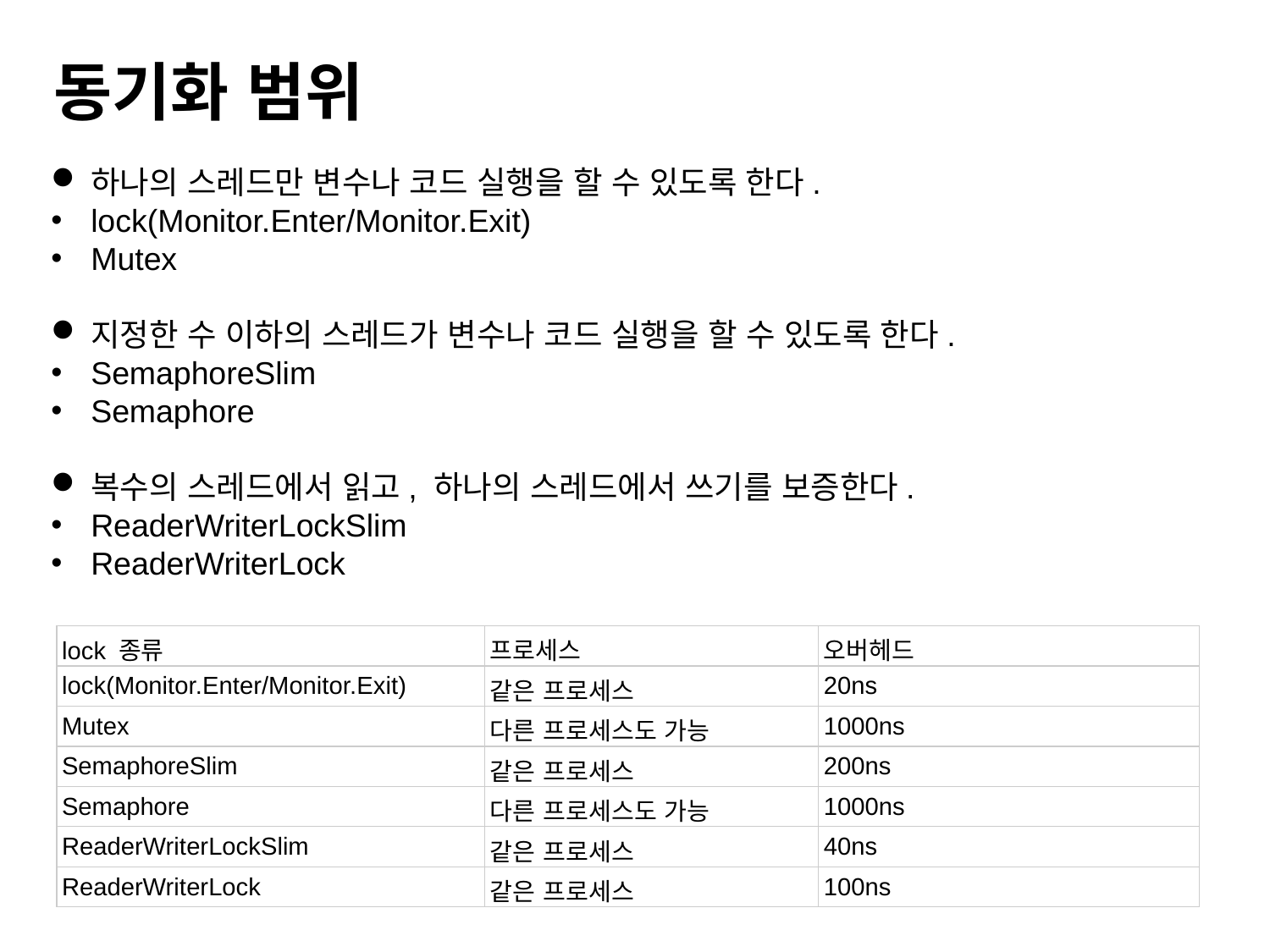

동기화 범위
하나의 스레드만 변수나 코드 실행을 할 수 있도록 한다.
lock(Monitor.Enter/Monitor.Exit)
Mutex

지정한 수 이하의 스레드가 변수나 코드 실행을 할 수 있도록 한다.
SemaphoreSlim
Semaphore

복수의 스레드에서 읽고, 하나의 스레드에서 쓰기를 보증한다.
ReaderWriterLockSlim
ReaderWriterLock
| lock 종류 | 프로세스 | 오버헤드 |
| --- | --- | --- |
| lock(Monitor.Enter/Monitor.Exit) | 같은 프로세스 | 20ns |
| Mutex | 다른 프로세스도 가능 | 1000ns |
| SemaphoreSlim | 같은 프로세스 | 200ns |
| Semaphore | 다른 프로세스도 가능 | 1000ns |
| ReaderWriterLockSlim | 같은 프로세스 | 40ns |
| ReaderWriterLock | 같은 프로세스 | 100ns |